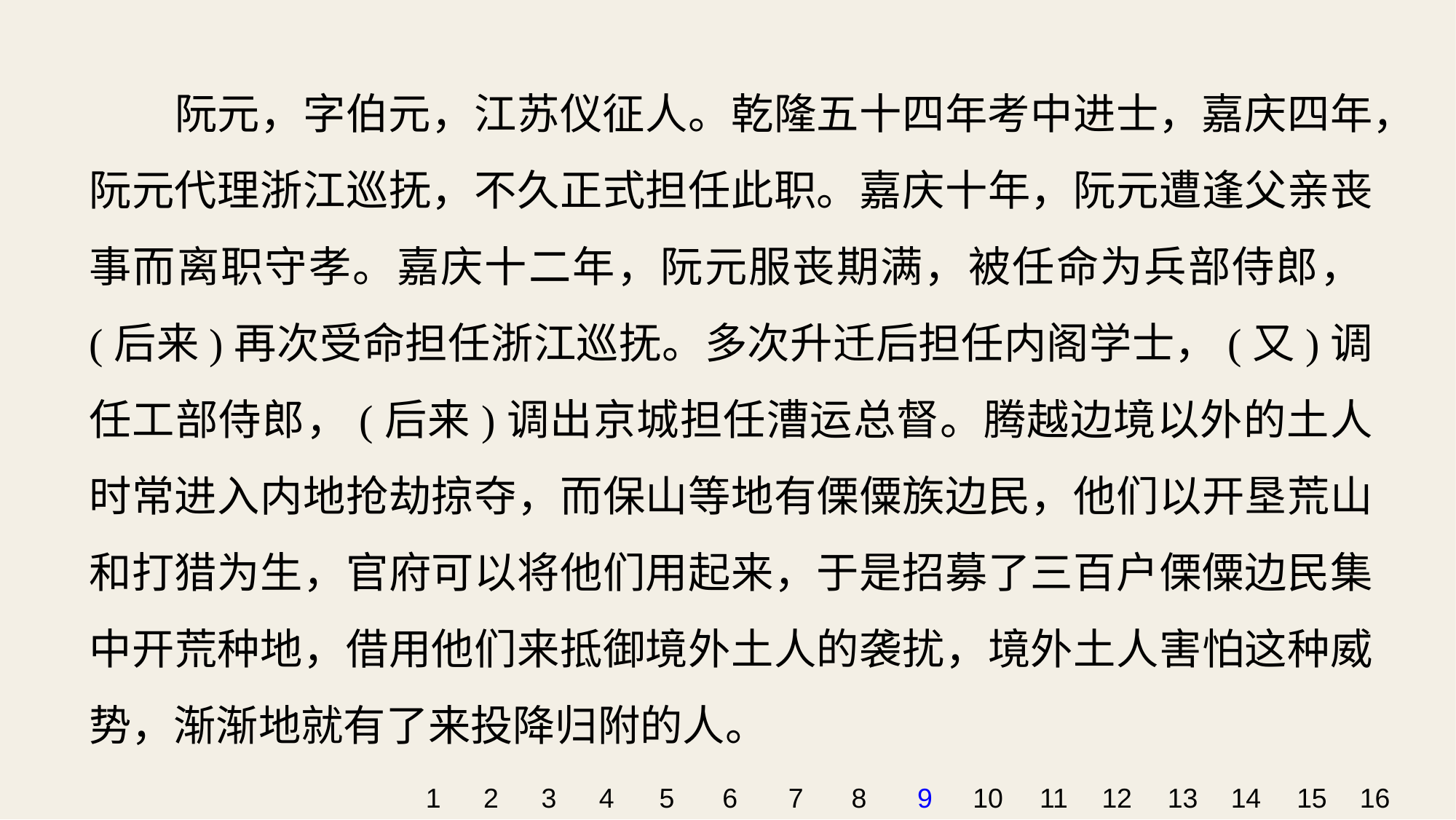

阮元，字伯元，江苏仪征人。乾隆五十四年考中进士，嘉庆四年，阮元代理浙江巡抚，不久正式担任此职。嘉庆十年，阮元遭逢父亲丧事而离职守孝。嘉庆十二年，阮元服丧期满，被任命为兵部侍郎，(后来)再次受命担任浙江巡抚。多次升迁后担任内阁学士，(又)调任工部侍郎，(后来)调出京城担任漕运总督。腾越边境以外的土人时常进入内地抢劫掠夺，而保山等地有傈僳族边民，他们以开垦荒山和打猎为生，官府可以将他们用起来，于是招募了三百户傈僳边民集中开荒种地，借用他们来抵御境外土人的袭扰，境外土人害怕这种威势，渐渐地就有了来投降归附的人。
1
2
3
4
5
6
7
8
9
10
11
12
13
14
15
16